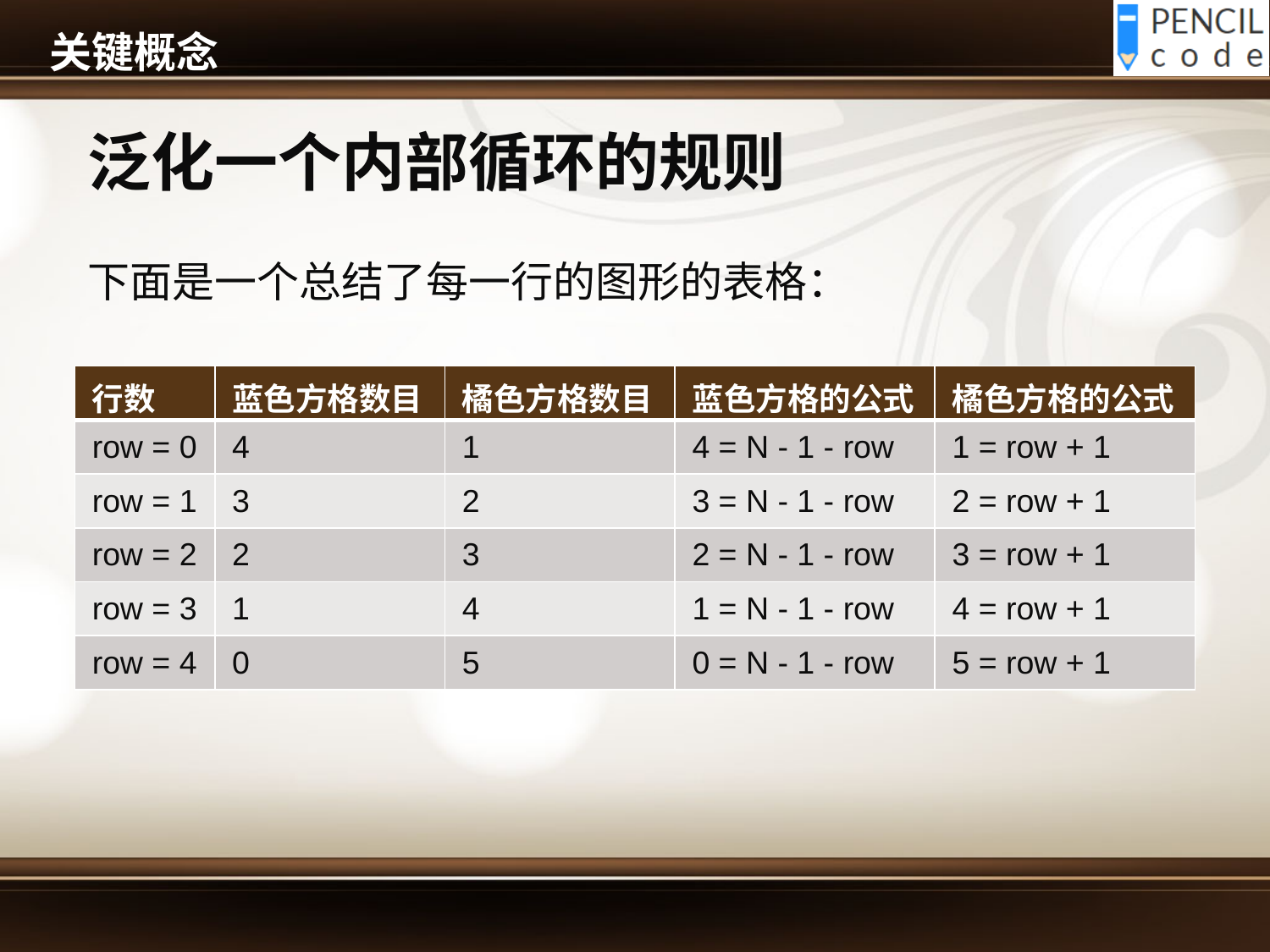

# 关键概念
泛化一个内部循环的规则
下面是一个总结了每一行的图形的表格：
| 行数 | 蓝色方格数目 | 橘色方格数目 | 蓝色方格的公式 | 橘色方格的公式 |
| --- | --- | --- | --- | --- |
| row = 0 | 4 | 1 | 4 = N - 1 - row | 1 = row + 1 |
| row = 1 | 3 | 2 | 3 = N - 1 - row | 2 = row + 1 |
| row = 2 | 2 | 3 | 2 = N - 1 - row | 3 = row + 1 |
| row = 3 | 1 | 4 | 1 = N - 1 - row | 4 = row + 1 |
| row = 4 | 0 | 5 | 0 = N - 1 - row | 5 = row + 1 |